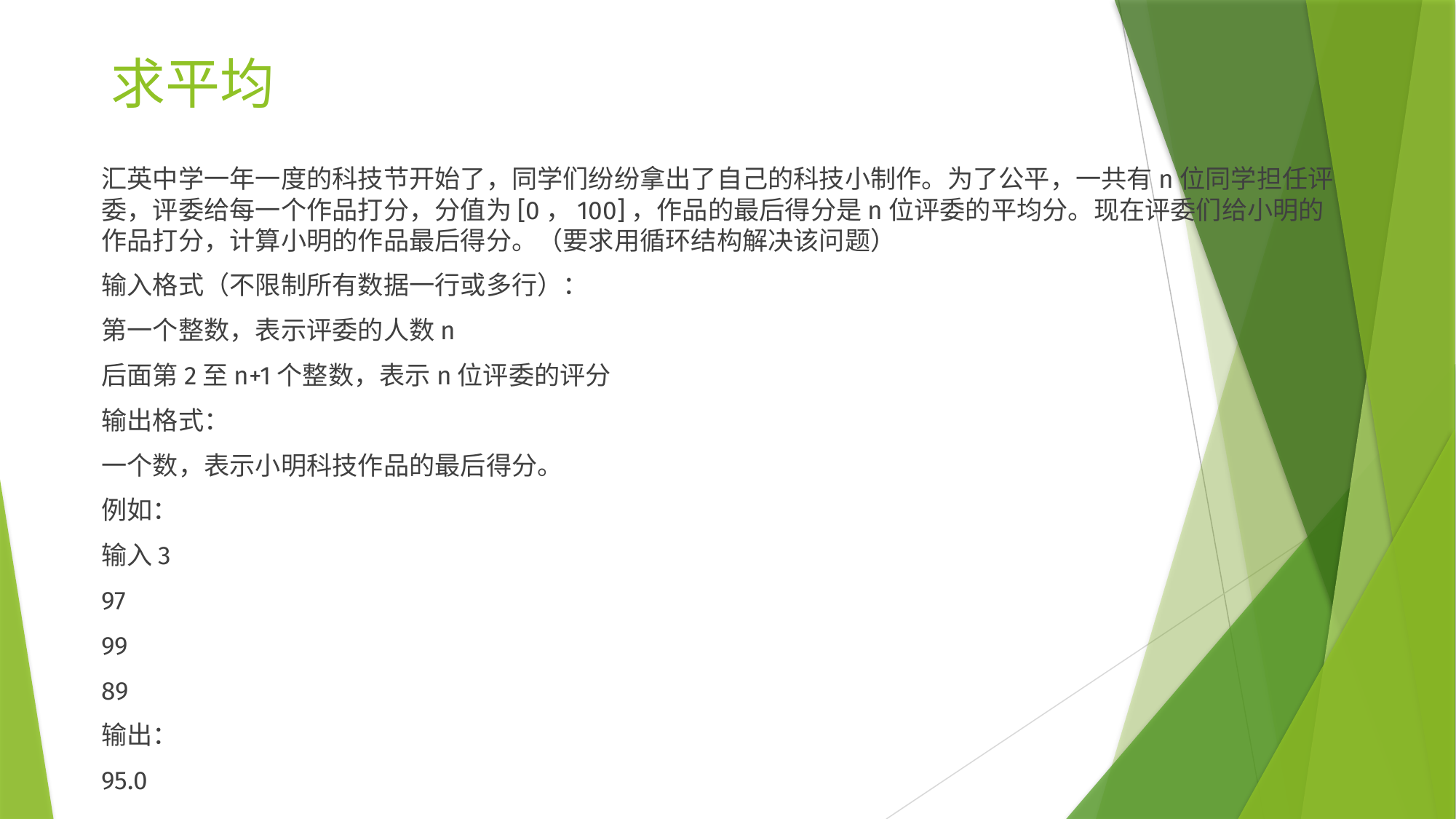

# 求平均
汇英中学一年一度的科技节开始了，同学们纷纷拿出了自己的科技小制作。为了公平，一共有n位同学担任评委，评委给每一个作品打分，分值为[0，100]，作品的最后得分是n位评委的平均分。现在评委们给小明的作品打分，计算小明的作品最后得分。（要求用循环结构解决该问题）
输入格式（不限制所有数据一行或多行）：
第一个整数，表示评委的人数n
后面第2至n+1个整数，表示n位评委的评分
输出格式：
一个数，表示小明科技作品的最后得分。
例如：
输入3
97
99
89
输出：
95.0